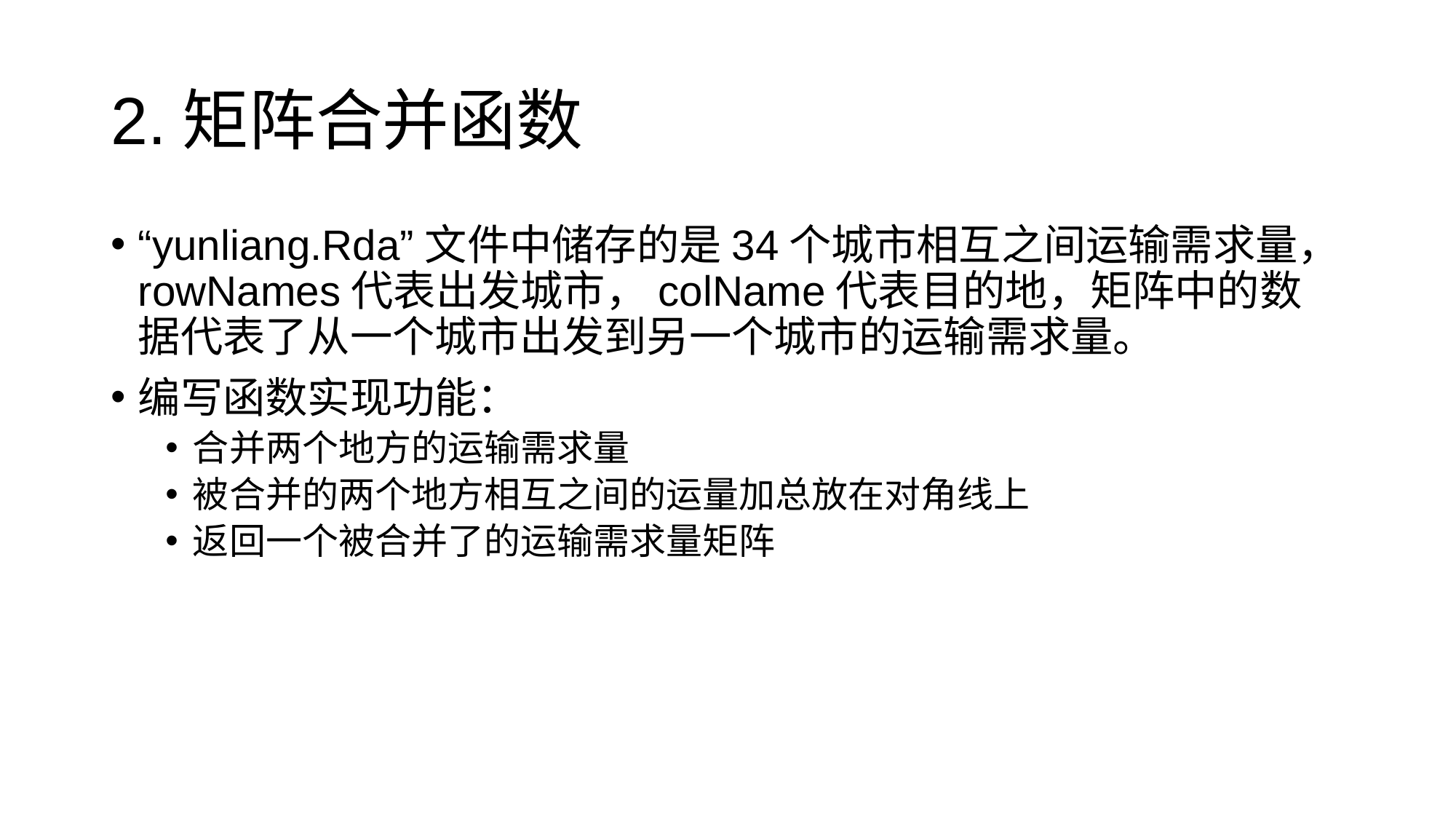

# 2.矩阵合并函数
“yunliang.Rda”文件中储存的是34个城市相互之间运输需求量，rowNames代表出发城市，colName代表目的地，矩阵中的数据代表了从一个城市出发到另一个城市的运输需求量。
编写函数实现功能：
合并两个地方的运输需求量
被合并的两个地方相互之间的运量加总放在对角线上
返回一个被合并了的运输需求量矩阵